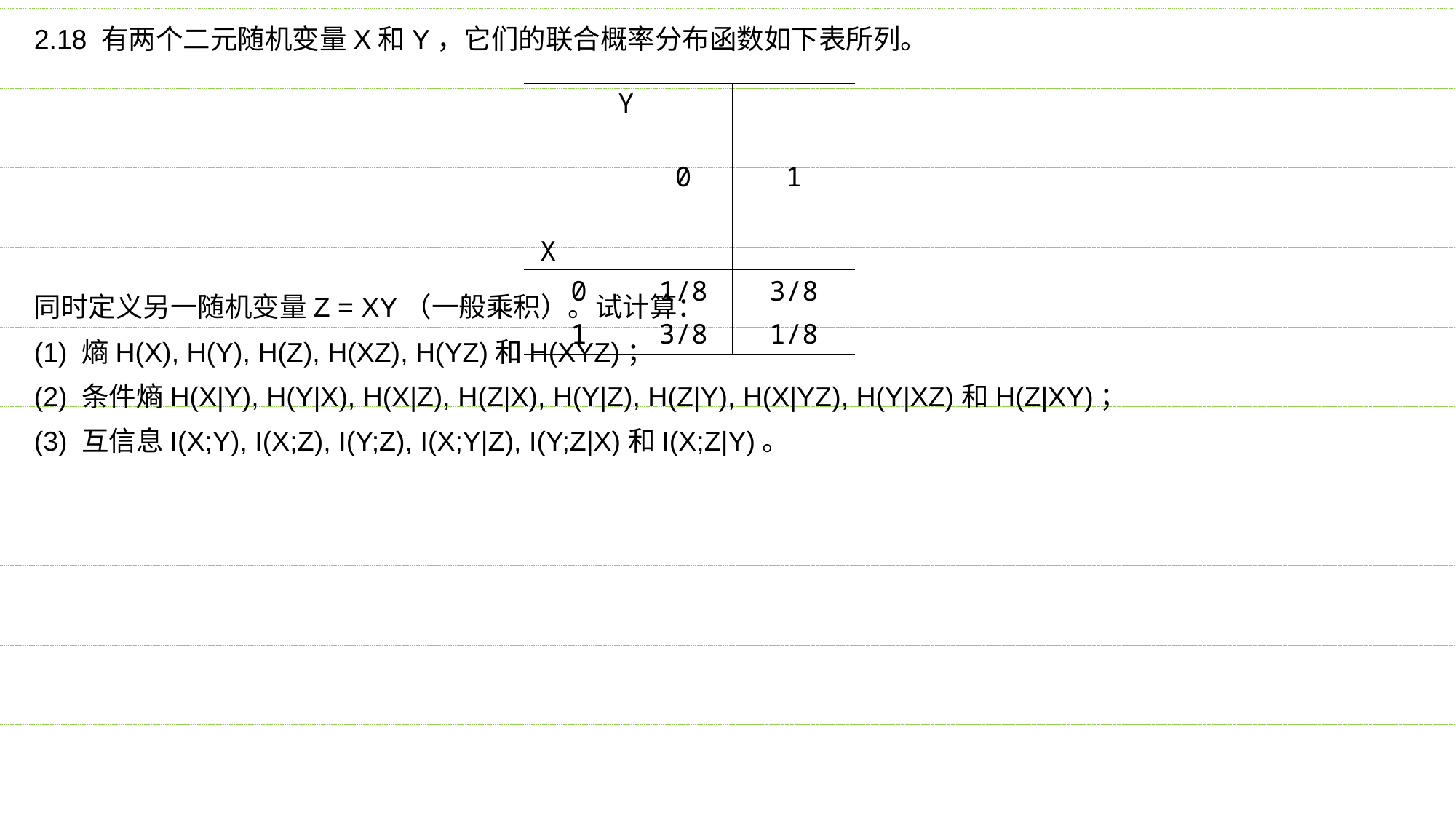

2.18 有两个二元随机变量X和Y，它们的联合概率分布函数如下表所列。

同时定义另一随机变量Z = XY（一般乘积）。试计算：
(1) 熵H(X), H(Y), H(Z), H(XZ), H(YZ)和H(XYZ)；
(2) 条件熵H(X|Y), H(Y|X), H(X|Z), H(Z|X), H(Y|Z), H(Z|Y), H(X|YZ), H(Y|XZ)和H(Z|XY)；
(3) 互信息I(X;Y), I(X;Z), I(Y;Z), I(X;Y|Z), I(Y;Z|X)和I(X;Z|Y)。

| Y X | 0 | 1 |
| --- | --- | --- |
| 0 | 1/8 | 3/8 |
| 1 | 3/8 | 1/8 |